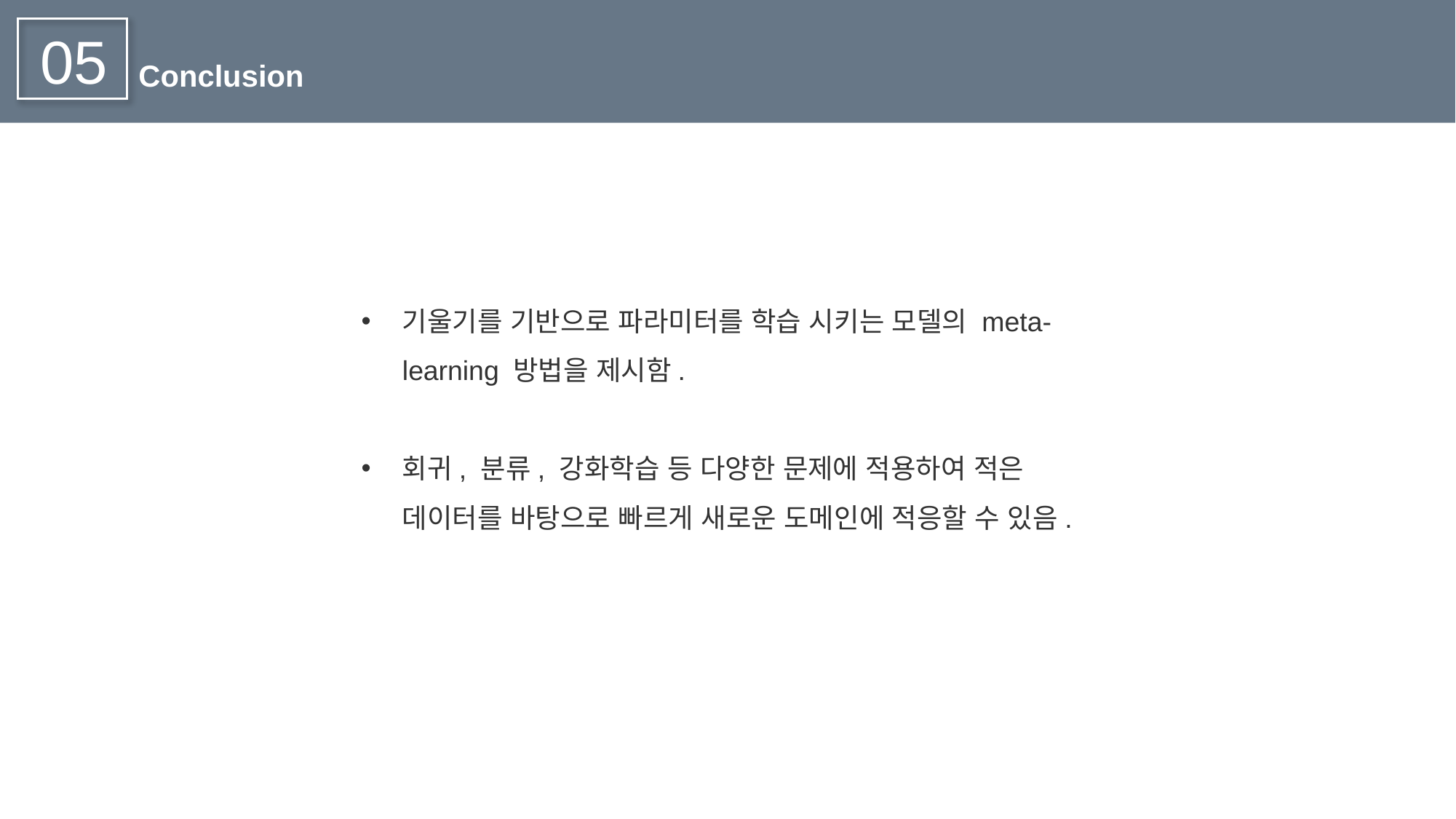

05
Conclusion
기울기를 기반으로 파라미터를 학습 시키는 모델의 meta-learning 방법을 제시함.

회귀, 분류, 강화학습 등 다양한 문제에 적용하여 적은 데이터를 바탕으로 빠르게 새로운 도메인에 적응할 수 있음.